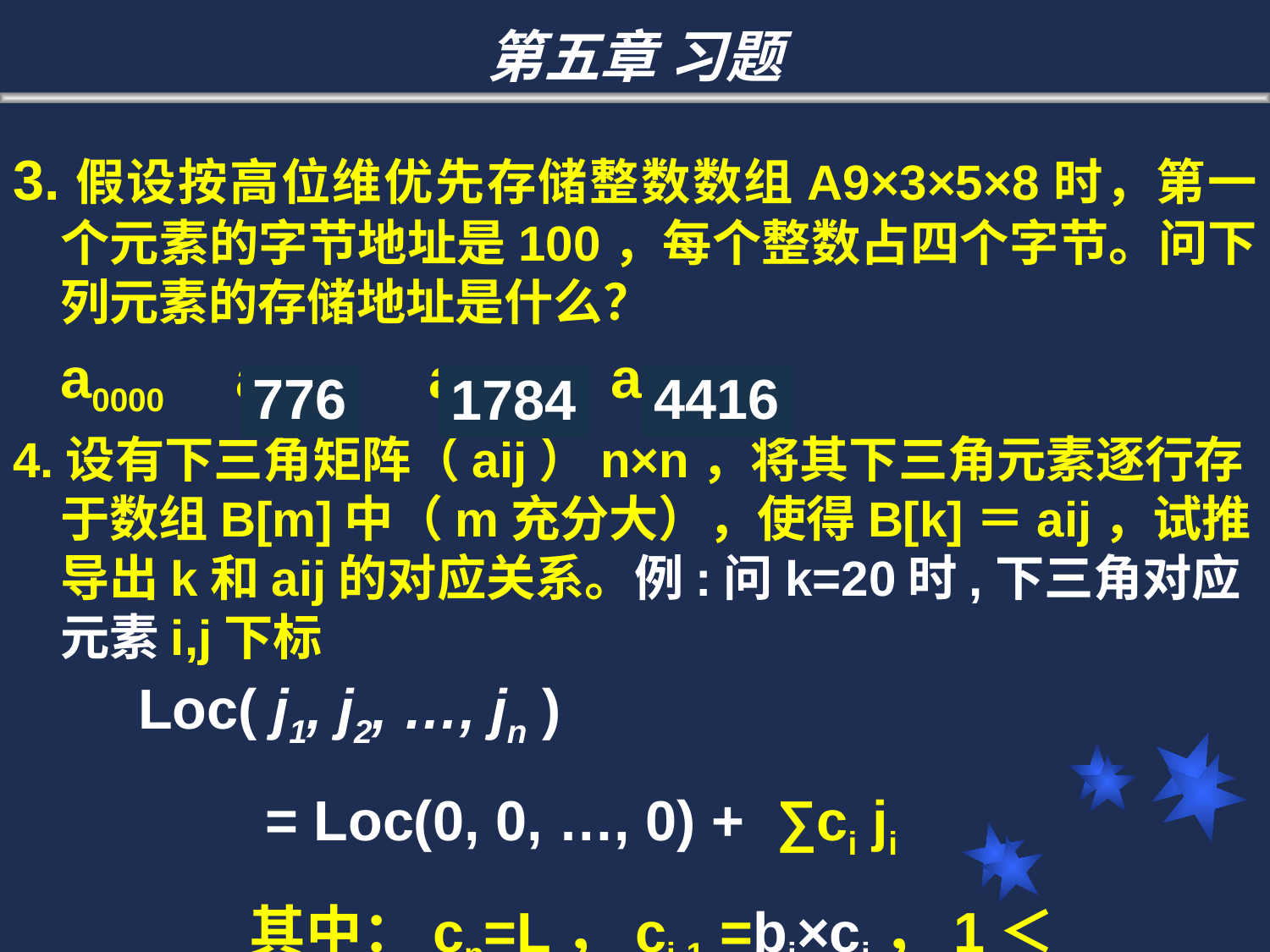

# 第五章 习题
3.假设按高位维优先存储整数数组A9×3×5×8时，第一个元素的字节地址是100，每个整数占四个字节。问下列元素的存储地址是什么？
	a0000     a1111      a3125     a8247
4.设有下三角矩阵（aij）n×n，将其下三角元素逐行存于数组B[m]中（m充分大），使得B[k]＝aij，试推导出k和aij的对应关系。例:问k=20时,下三角对应元素i,j下标

776
4416
1784
 Loc( j1, j2, …, jn )
	 = Loc(0, 0, …, 0) +  ∑ci ji
	其中：cn=L，ci-1 =bi×ci，1＜i≤n。